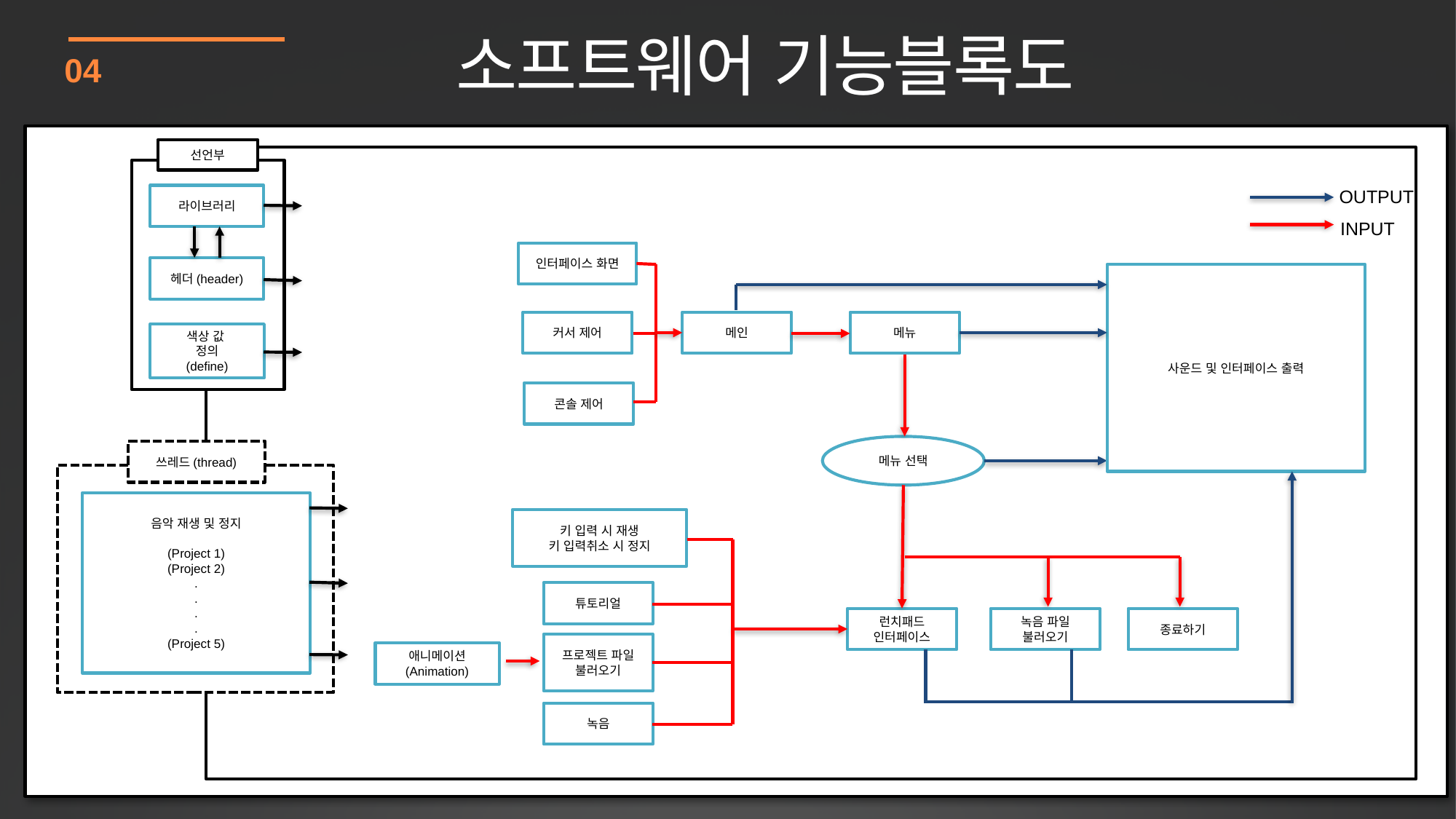

소프트웨어 기능블록도
04

선언부

OUTPUT
라이브러리
INPUT
인터페이스 화면
헤더(header)
사운드 및 인터페이스 출력
커서 제어
메인
메뉴
색상 값
정의
(define)
콘솔 제어
메뉴 선택
쓰레드(thread)

음악 재생 및 정지

(Project 1)
(Project 2)
.
.
.
.
(Project 5)
키 입력 시 재생
키 입력취소 시 정지
튜토리얼
런치패드
인터페이스
녹음 파일
불러오기
종료하기
프로젝트 파일
불러오기
애니메이션
(Animation)
녹음